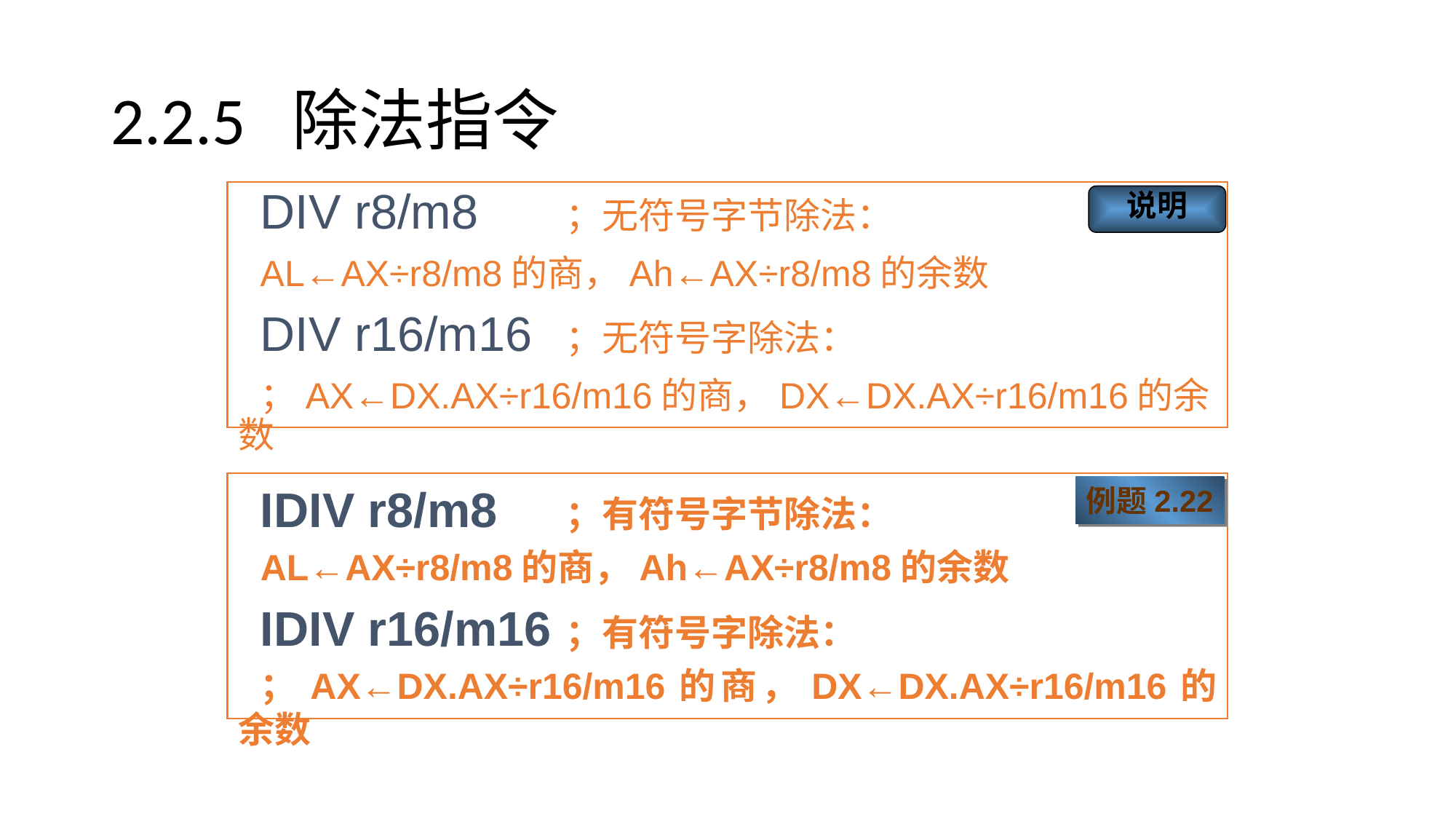

# 2.2.5  除法指令
DIV r8/m8	；无符号字节除法：
AL←AX÷r8/m8的商，Ah←AX÷r8/m8的余数
DIV r16/m16	；无符号字除法：
；AX←DX.AX÷r16/m16的商，DX←DX.AX÷r16/m16的余数
说明
IDIV r8/m8	；有符号字节除法：
AL←AX÷r8/m8的商，Ah←AX÷r8/m8的余数
IDIV r16/m16	；有符号字除法：
；AX←DX.AX÷r16/m16的商，DX←DX.AX÷r16/m16的余数
例题2.22